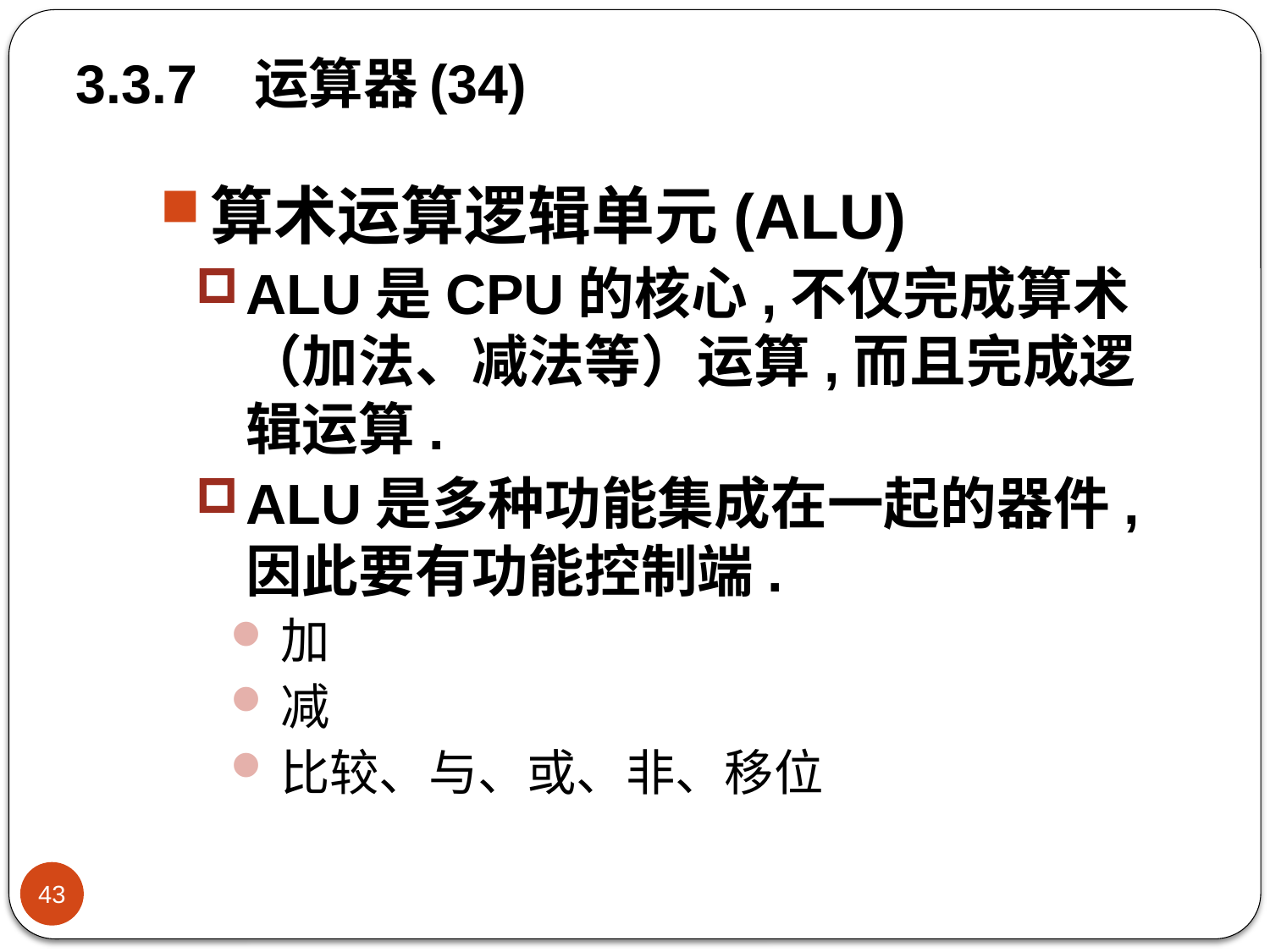

# 3.3.7   运算器(34)
算术运算逻辑单元(ALU)
ALU是CPU的核心,不仅完成算术（加法、减法等）运算,而且完成逻辑运算.
ALU是多种功能集成在一起的器件,因此要有功能控制端.
加
减
比较、与、或、非、移位
43